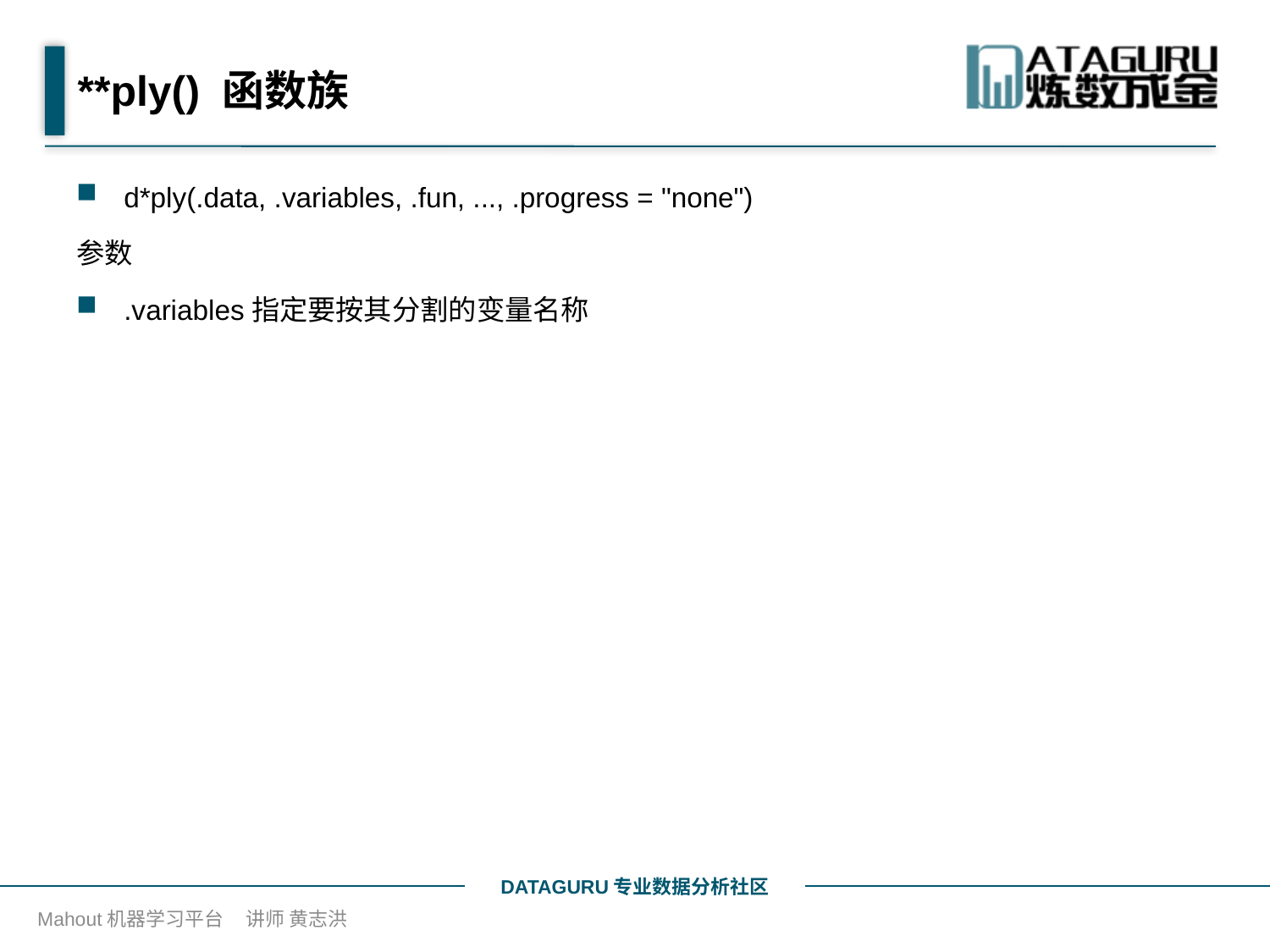

# **ply() 函数族
d*ply(.data, .variables, .fun, ..., .progress = "none")
参数
.variables指定要按其分割的变量名称